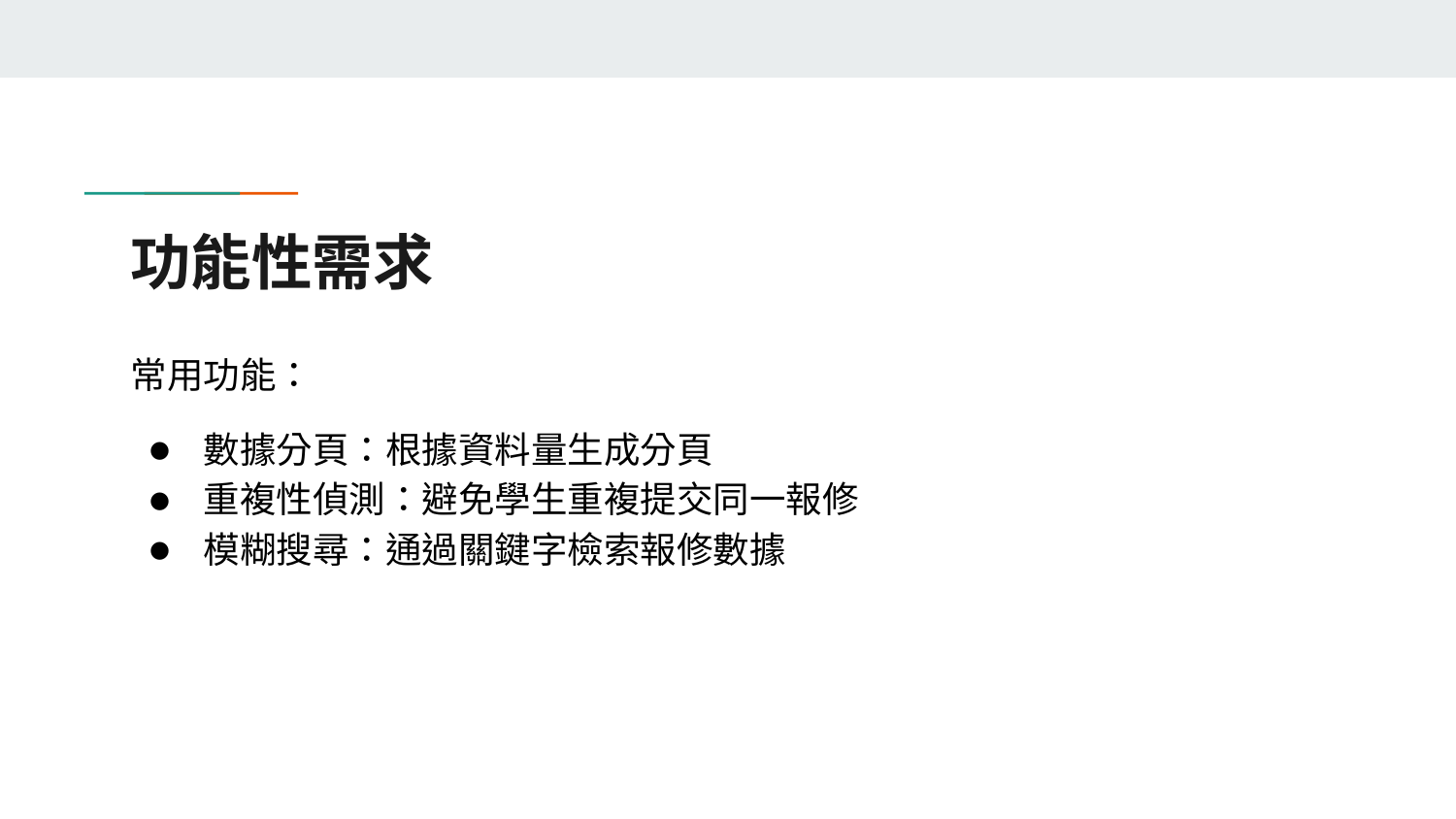

# 功能性需求
常用功能：
數據分頁：根據資料量生成分頁
重複性偵測：避免學生重複提交同一報修
模糊搜尋：通過關鍵字檢索報修數據